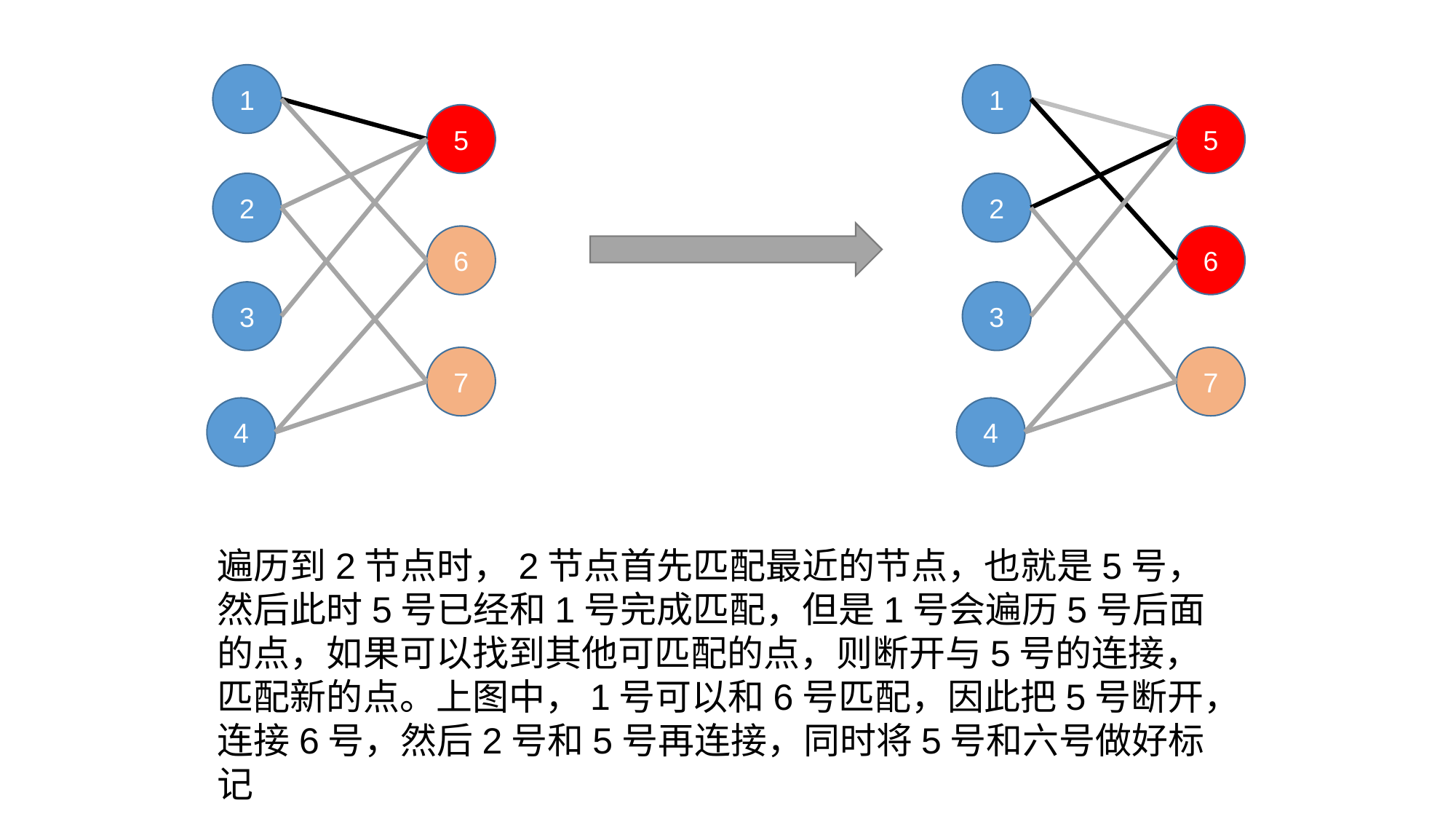

1
1
5
5
2
2

6
6
3
3
7
7
4
4
遍历到2节点时，2节点首先匹配最近的节点，也就是5号，然后此时5号已经和1号完成匹配，但是1号会遍历5号后面的点，如果可以找到其他可匹配的点，则断开与5号的连接，匹配新的点。上图中，1号可以和6号匹配，因此把5号断开，连接6号，然后2号和5号再连接，同时将5号和六号做好标记